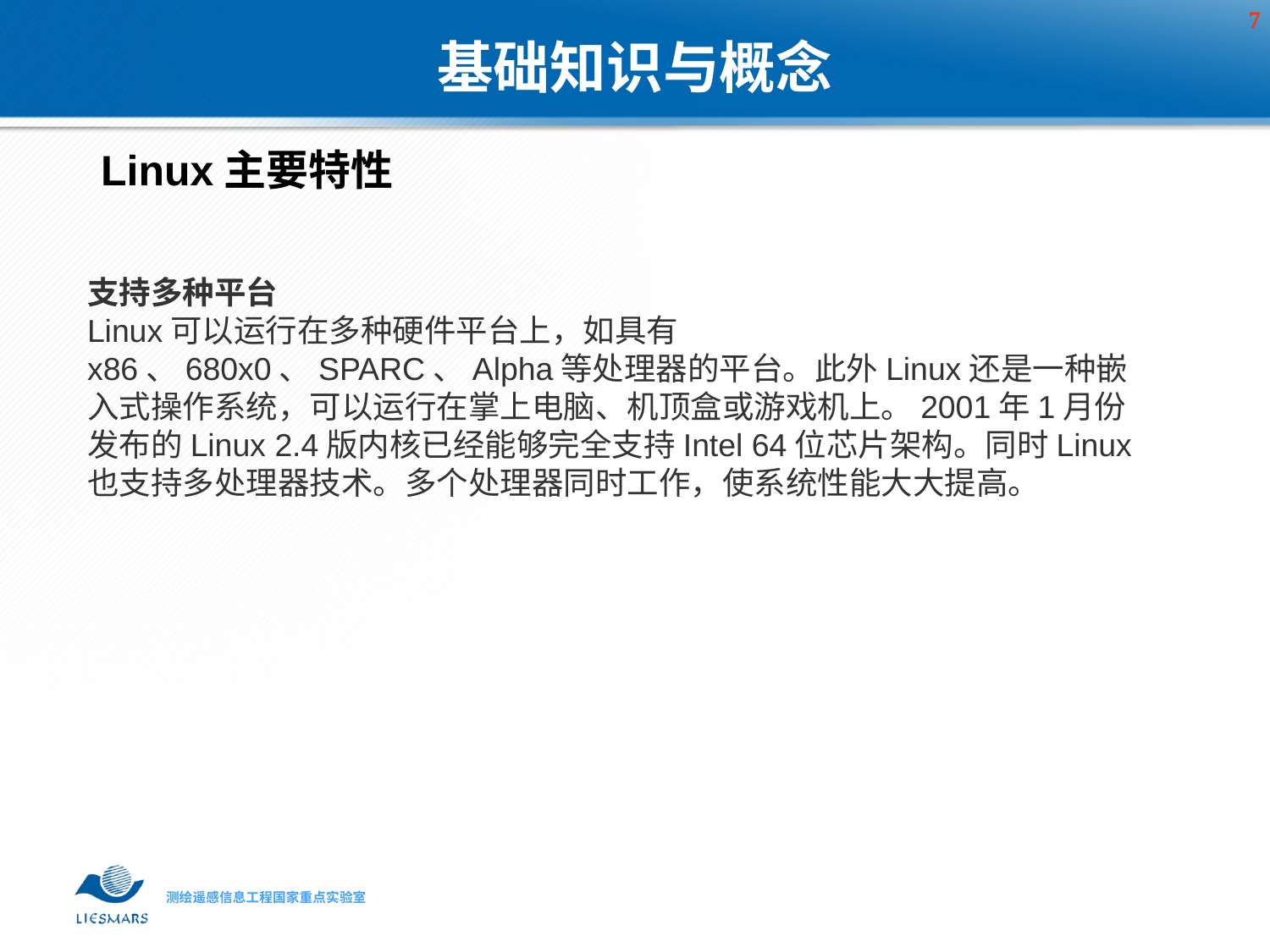

基础知识与概念
Linux主要特性
支持多种平台
Linux可以运行在多种硬件平台上，如具有x86、680x0、SPARC、Alpha等处理器的平台。此外Linux还是一种嵌入式操作系统，可以运行在掌上电脑、机顶盒或游戏机上。2001年1月份发布的Linux 2.4版内核已经能够完全支持Intel 64位芯片架构。同时Linux也支持多处理器技术。多个处理器同时工作，使系统性能大大提高。